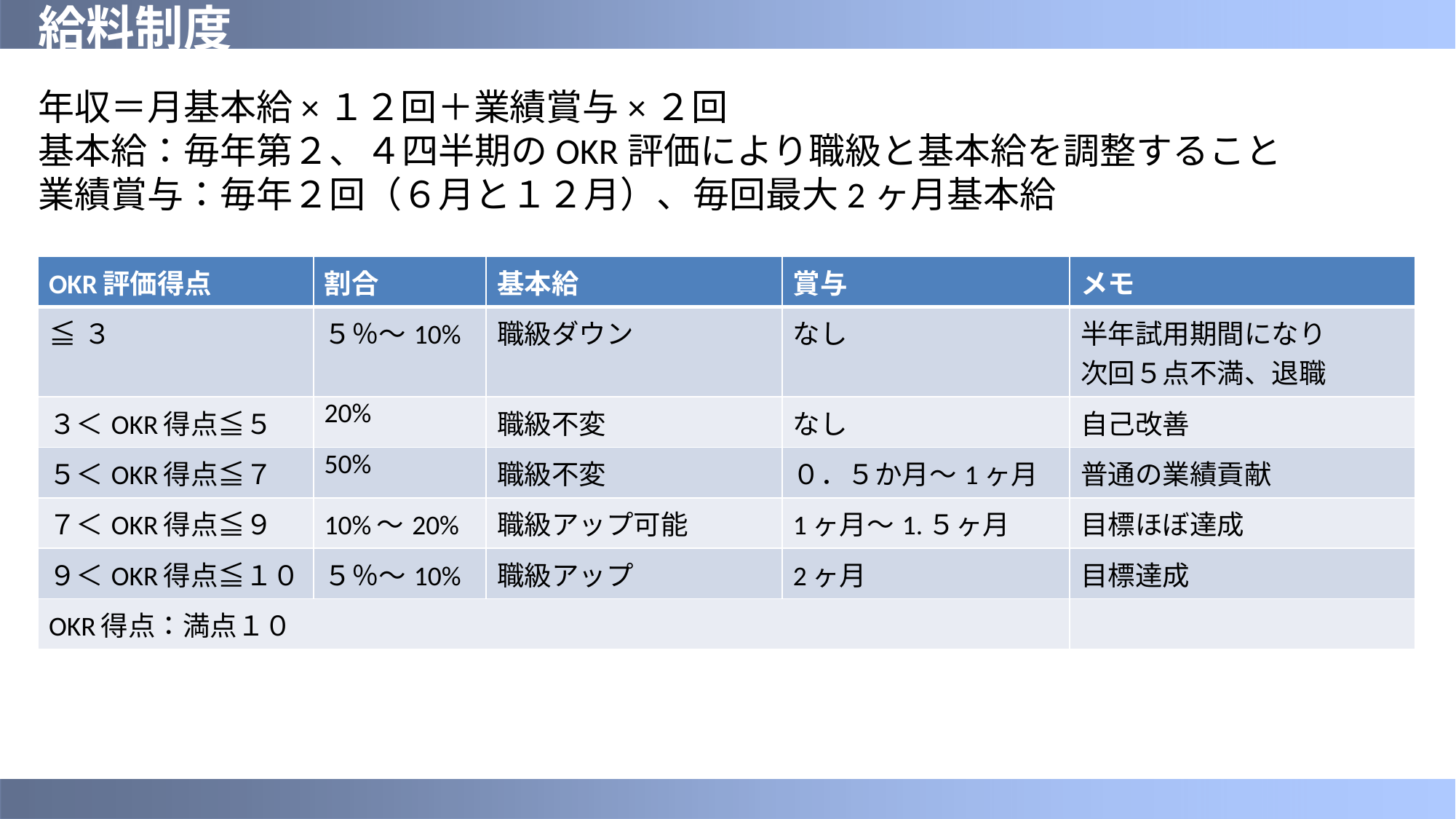

# 給料制度
年収＝月基本給×１２回＋業績賞与×２回
基本給：毎年第２、４四半期のOKR評価により職級と基本給を調整すること
業績賞与：毎年２回（６月と１２月）、毎回最大2ヶ月基本給
| OKR評価得点 | 割合 | 基本給 | 賞与 | メモ |
| --- | --- | --- | --- | --- |
| ≦３ | ５％～10% | 職級ダウン | なし | 半年試用期間になり 次回５点不満、退職 |
| ３＜OKR得点≦５ | 20% | 職級不変 | なし | 自己改善 |
| ５＜OKR得点≦７ | 50% | 職級不変 | ０．５か月～1ヶ月 | 普通の業績貢献 |
| ７＜OKR得点≦９ | 10%～20% | 職級アップ可能 | 1ヶ月～1.５ヶ月 | 目標ほぼ達成 |
| ９＜OKR得点≦１０ | ５％～10% | 職級アップ | 2ヶ月 | 目標達成 |
| OKR得点：満点１０ |  |  |  |  |